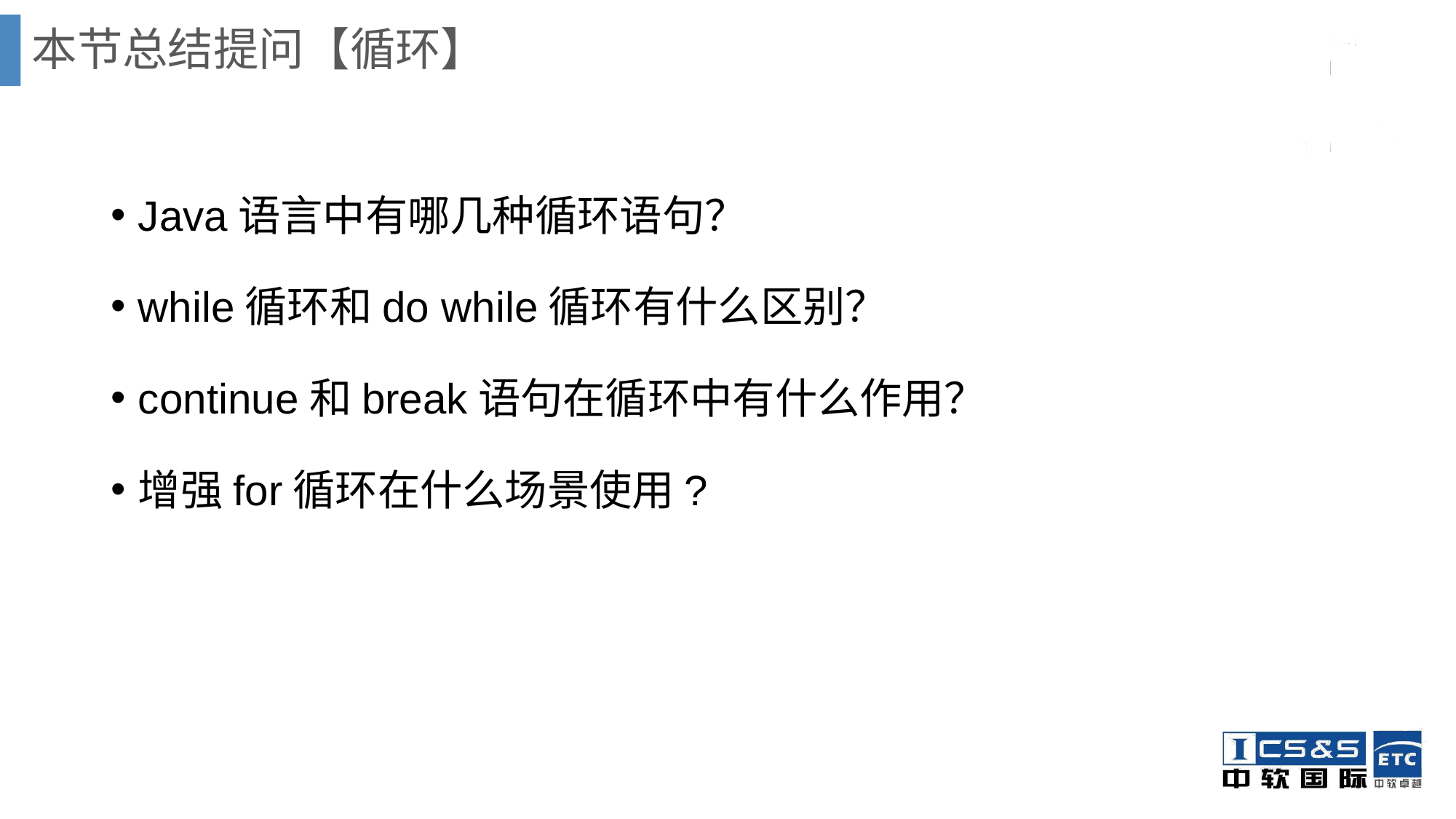

# 本节总结提问【循环】
Java语言中有哪几种循环语句？
while循环和do while循环有什么区别？
continue和break语句在循环中有什么作用？
增强for循环在什么场景使用?